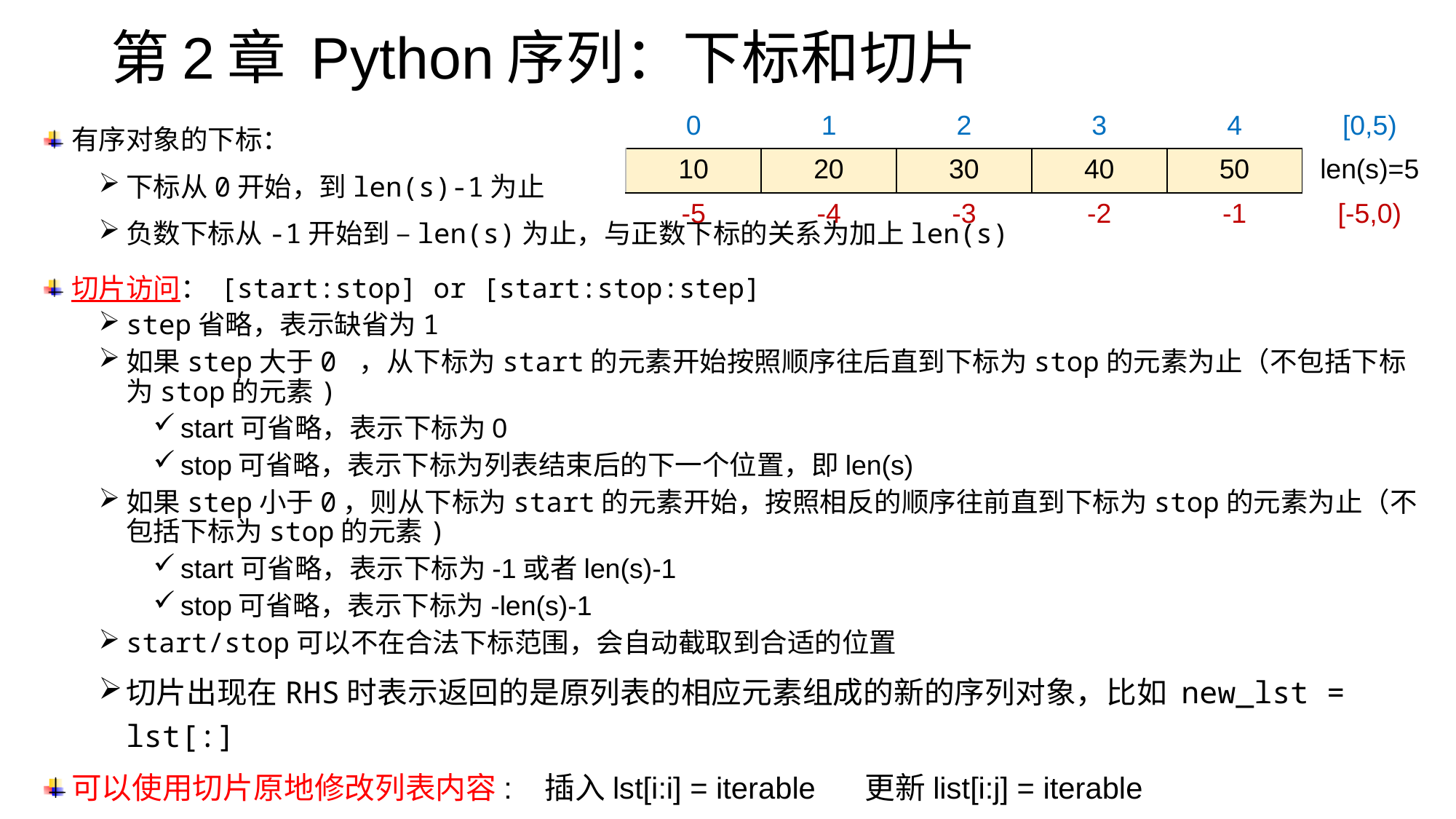

# 第2章 Python序列：下标和切片
| 0 | 1 | 2 | 3 | 4 | [0,5) |
| --- | --- | --- | --- | --- | --- |
| 10 | 20 | 30 | 40 | 50 | len(s)=5 |
| -5 | -4 | -3 | -2 | -1 | [-5,0) |
有序对象的下标：
下标从0开始，到len(s)-1为止
负数下标从-1开始到 –len(s)为止，与正数下标的关系为加上len(s)
切片访问： [start:stop] or [start:stop:step]
step省略，表示缺省为1
如果step大于0 ，从下标为start的元素开始按照顺序往后直到下标为stop的元素为止（不包括下标为stop的元素)
start可省略，表示下标为0
stop可省略，表示下标为列表结束后的下一个位置，即len(s)
如果step小于0，则从下标为start的元素开始，按照相反的顺序往前直到下标为stop的元素为止（不包括下标为stop的元素)
start可省略，表示下标为-1或者len(s)-1
stop可省略，表示下标为-len(s)-1
start/stop可以不在合法下标范围，会自动截取到合适的位置
切片出现在RHS时表示返回的是原列表的相应元素组成的新的序列对象，比如 new_lst = lst[:]
可以使用切片原地修改列表内容:   插入lst[i:i] = iterable     更新list[i:j] = iterable